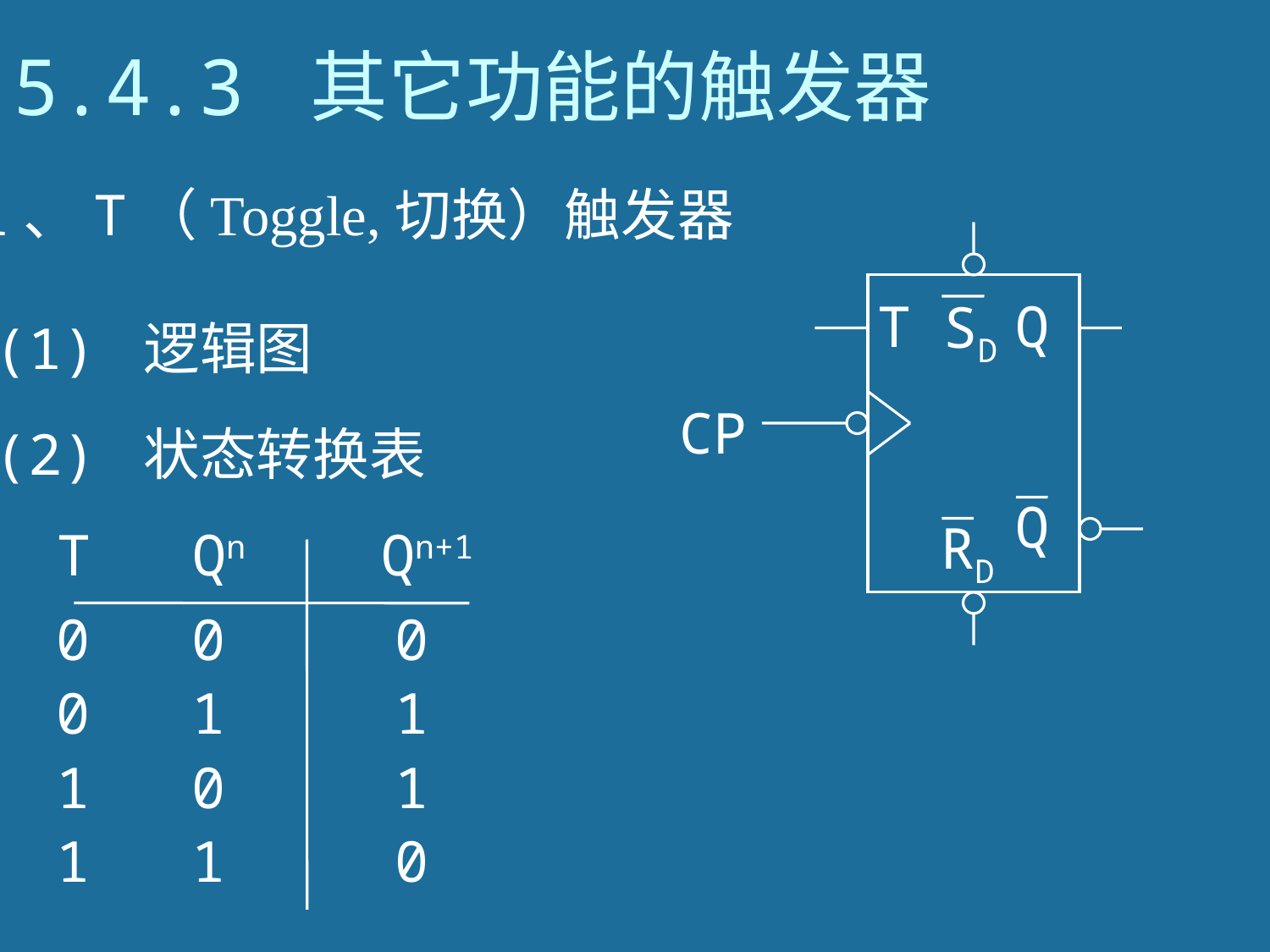

# 5.4.3 其它功能的触发器

1、T（Toggle,切换）触发器

T
Q
SD

CP

Q

RD

(1) 逻辑图
(2) 状态转换表
T   Qn    Qn+1

0   0     0
0   1     1
1   0     1
1   1     0
140